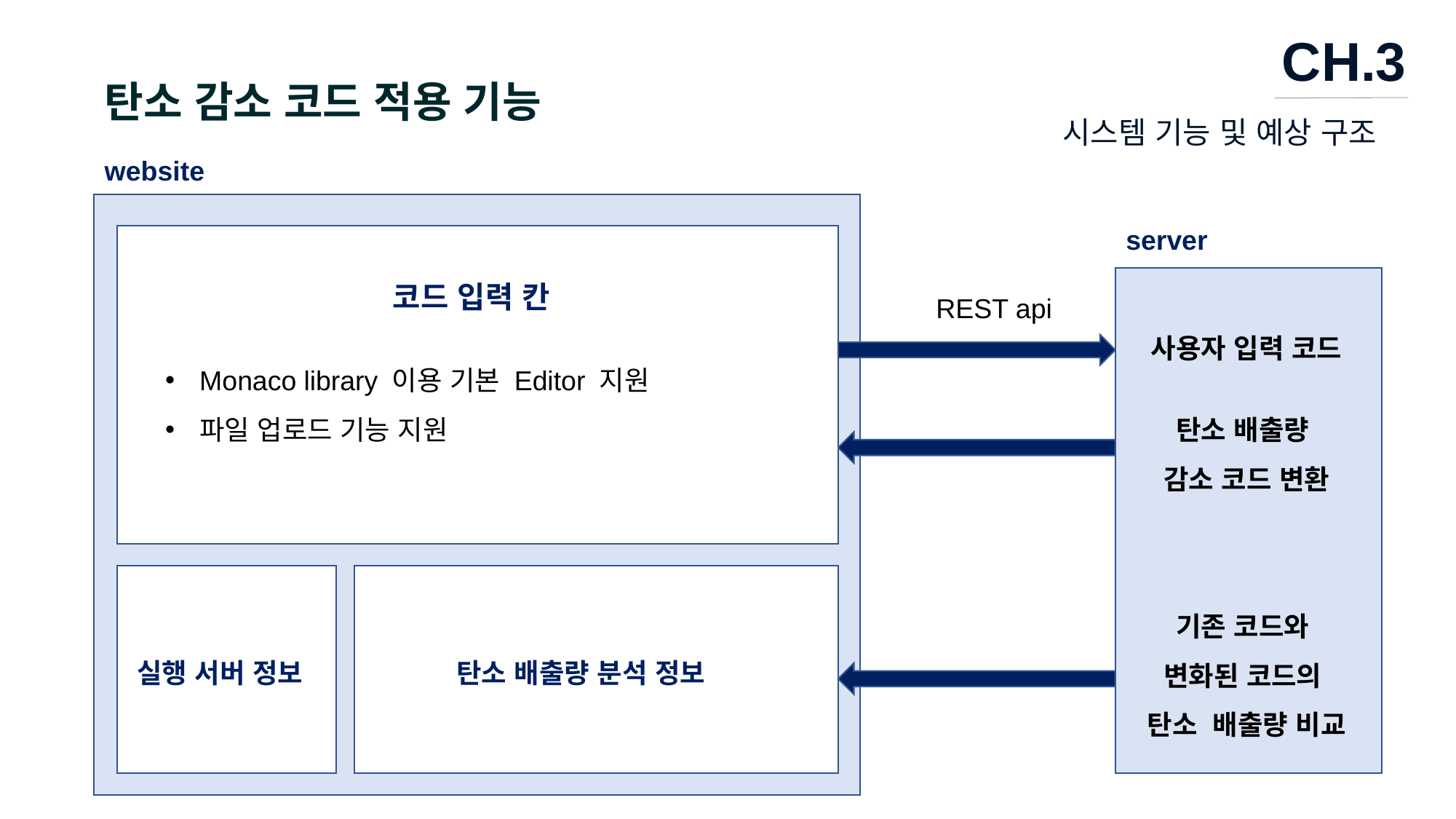

CH.3
탄소 감소 코드 적용 기능
시스템 기능 및 예상 구조
website

server

코드 입력 칸

Monaco library 이용 기본 Editor 지원
파일 업로드 기능 지원
REST api
사용자 입력 코드

탄소 배출량
감소 코드 변환

기존 코드와
변화된 코드의
탄소  배출량 비교

실행 서버 정보

탄소 배출량 분석 정보